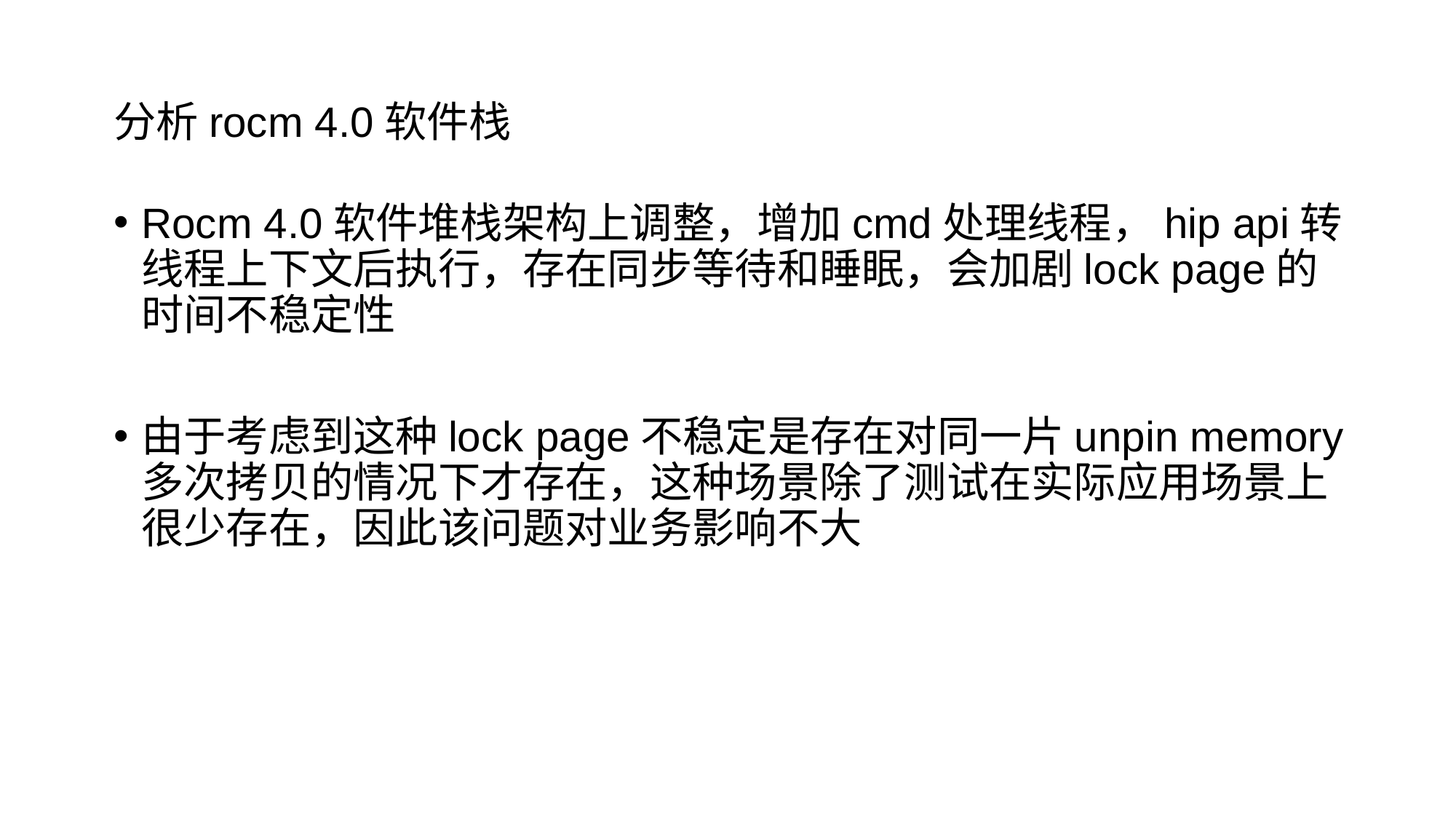

分析rocm 4.0软件栈
Rocm 4.0软件堆栈架构上调整，增加cmd处理线程，hip api转线程上下文后执行，存在同步等待和睡眠，会加剧lock page的时间不稳定性

由于考虑到这种lock page不稳定是存在对同一片unpin memory多次拷贝的情况下才存在，这种场景除了测试在实际应用场景上很少存在，因此该问题对业务影响不大